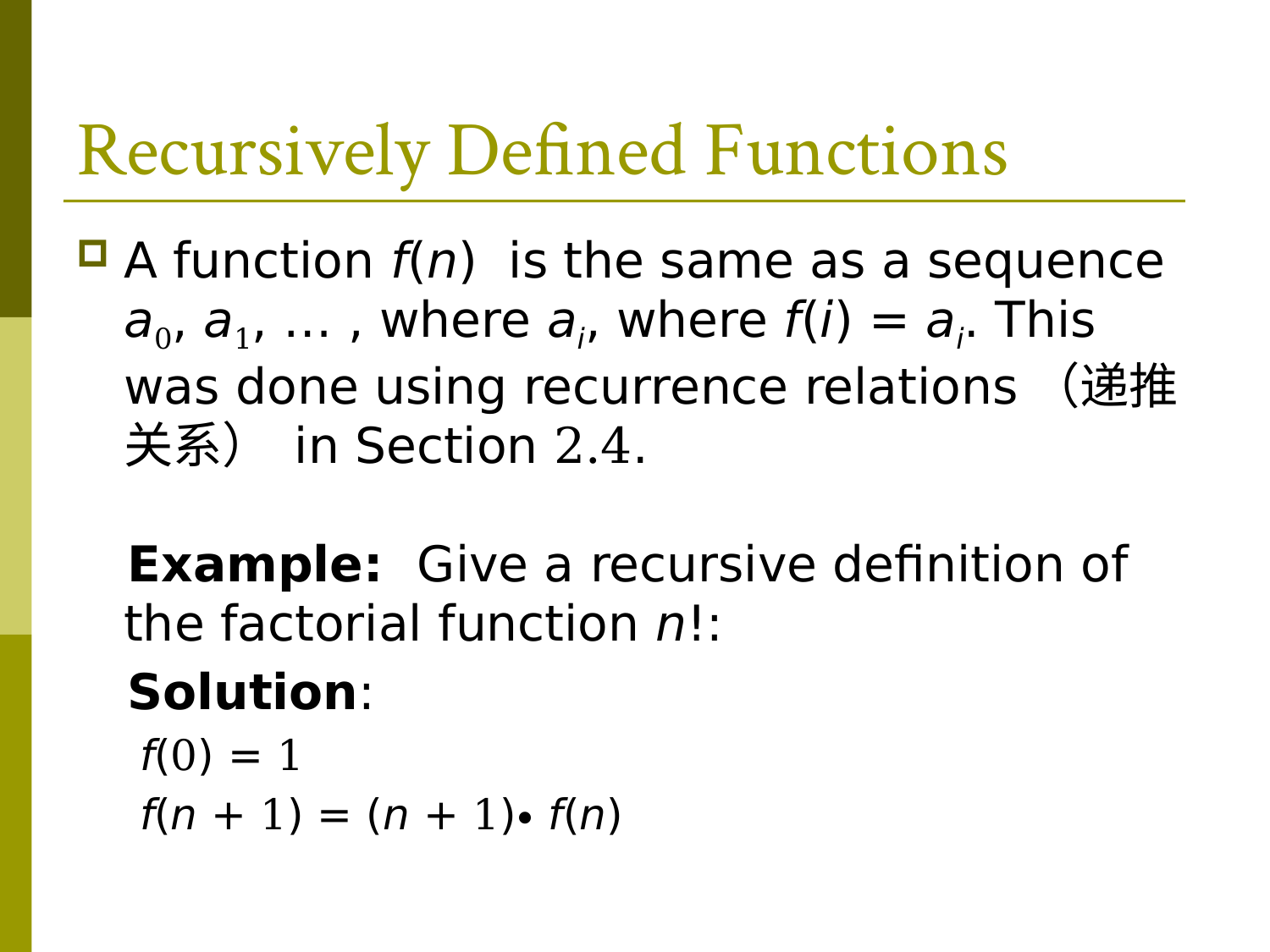

# Recursively Defined Functions
A function f(n)  is the same as a sequence a0, a1, … , where ai, where f(i) = ai. This was done using recurrence relations（递推关系） in Section 2.4.

   Example:  Give a recursive definition of the factorial function n!:
   Solution:
f(0) = 1
f(n + 1) = (n + 1)∙ f(n)